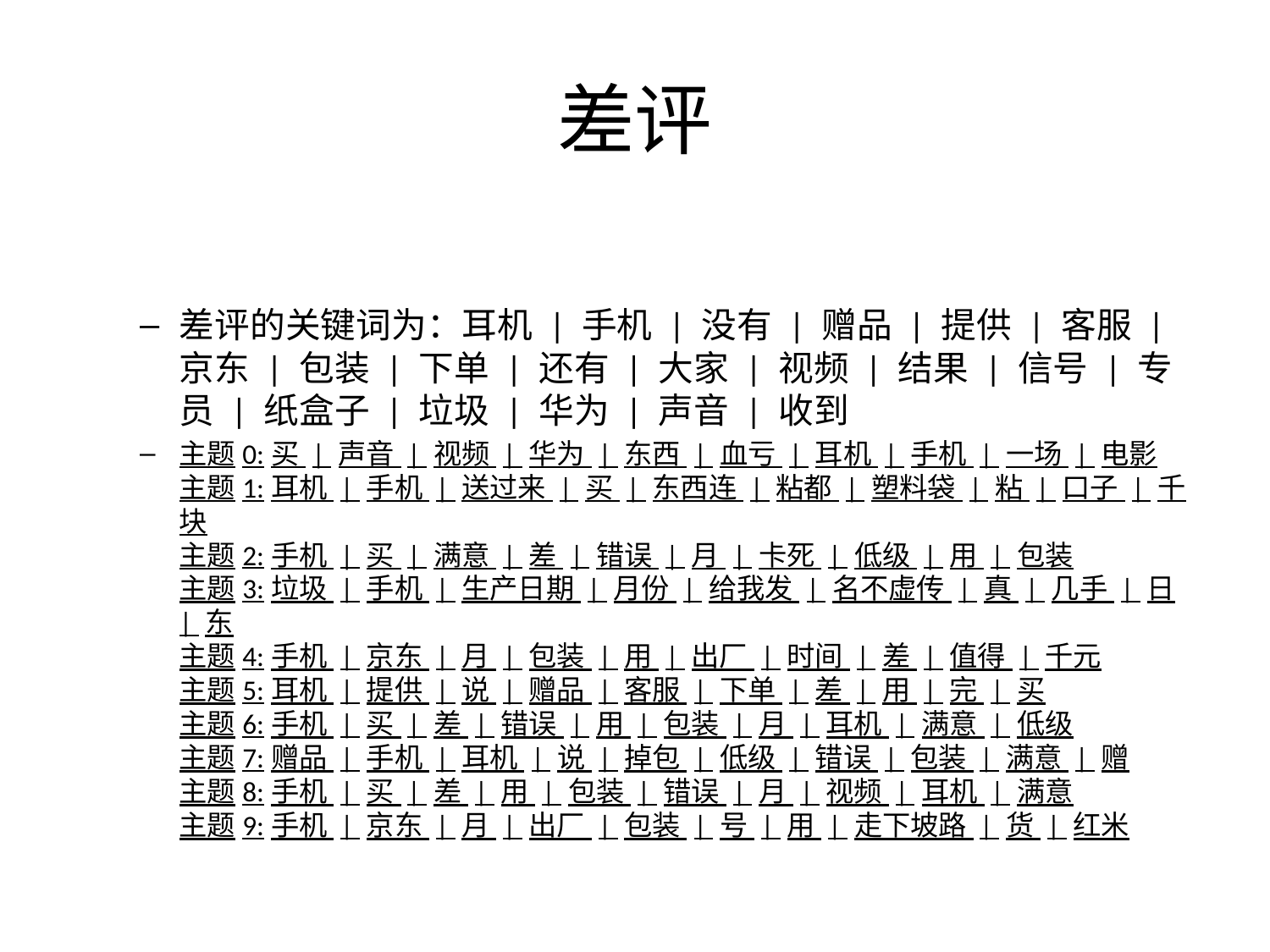

# 差评

差评的关键词为：耳机 | 手机 | 没有 | 赠品 | 提供 | 客服 | 京东 | 包装 | 下单 | 还有 | 大家 | 视频 | 结果 | 信号 | 专员 | 纸盒子 | 垃圾 | 华为 | 声音 | 收到
主题0:买 | 声音 | 视频 | 华为 | 东西 | 血亏 | 耳机 | 手机 | 一场 | 电影
主题1:耳机 | 手机 | 送过来 | 买 | 东西连 | 粘都 | 塑料袋 | 粘 | 口子 | 千块
主题2:手机 | 买 | 满意 | 差 | 错误 | 月 | 卡死 | 低级 | 用 | 包装
主题3:垃圾 | 手机 | 生产日期 | 月份 | 给我发 | 名不虚传 | 真 | 几手 | 日 | 东
主题4:手机 | 京东 | 月 | 包装 | 用 | 出厂 | 时间 | 差 | 值得 | 千元
主题5:耳机 | 提供 | 说 | 赠品 | 客服 | 下单 | 差 | 用 | 完 | 买
主题6:手机 | 买 | 差 | 错误 | 用 | 包装 | 月 | 耳机 | 满意 | 低级
主题7:赠品 | 手机 | 耳机 | 说 | 掉包 | 低级 | 错误 | 包装 | 满意 | 赠
主题8:手机 | 买 | 差 | 用 | 包装 | 错误 | 月 | 视频 | 耳机 | 满意
主题9:手机 | 京东 | 月 | 出厂 | 包装 | 号 | 用 | 走下坡路 | 货 | 红米